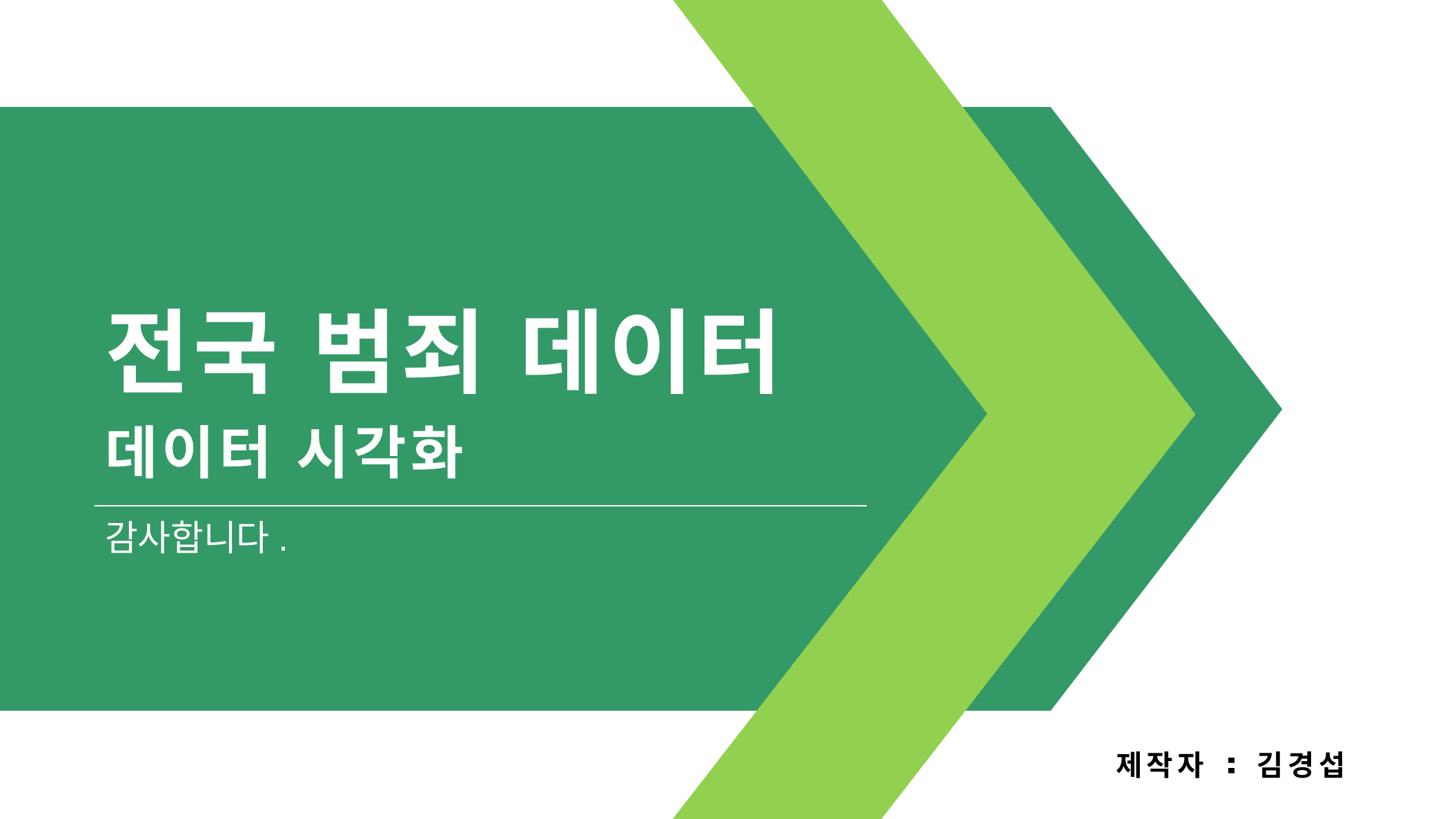

전국 범죄 데이터
데이터 시각화
감사합니다.
제작자 : 김경섭